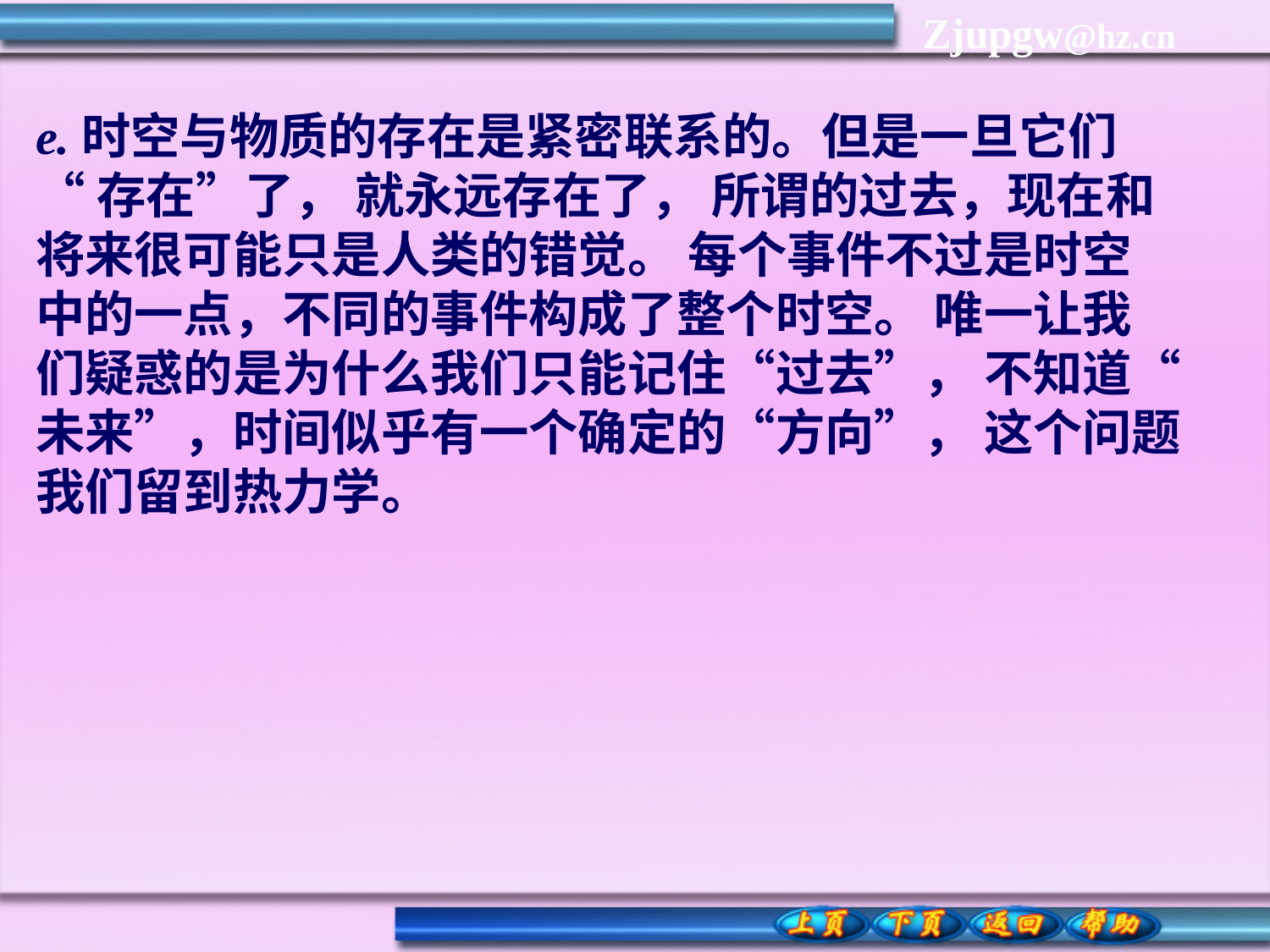

e.时空与物质的存在是紧密联系的。但是一旦它们
“存在”了， 就永远存在了， 所谓的过去，现在和
将来很可能只是人类的错觉。 每个事件不过是时空
中的一点，不同的事件构成了整个时空。 唯一让我
们疑惑的是为什么我们只能记住“过去”， 不知道“
未来”，时间似乎有一个确定的“方向”， 这个问题
我们留到热力学。